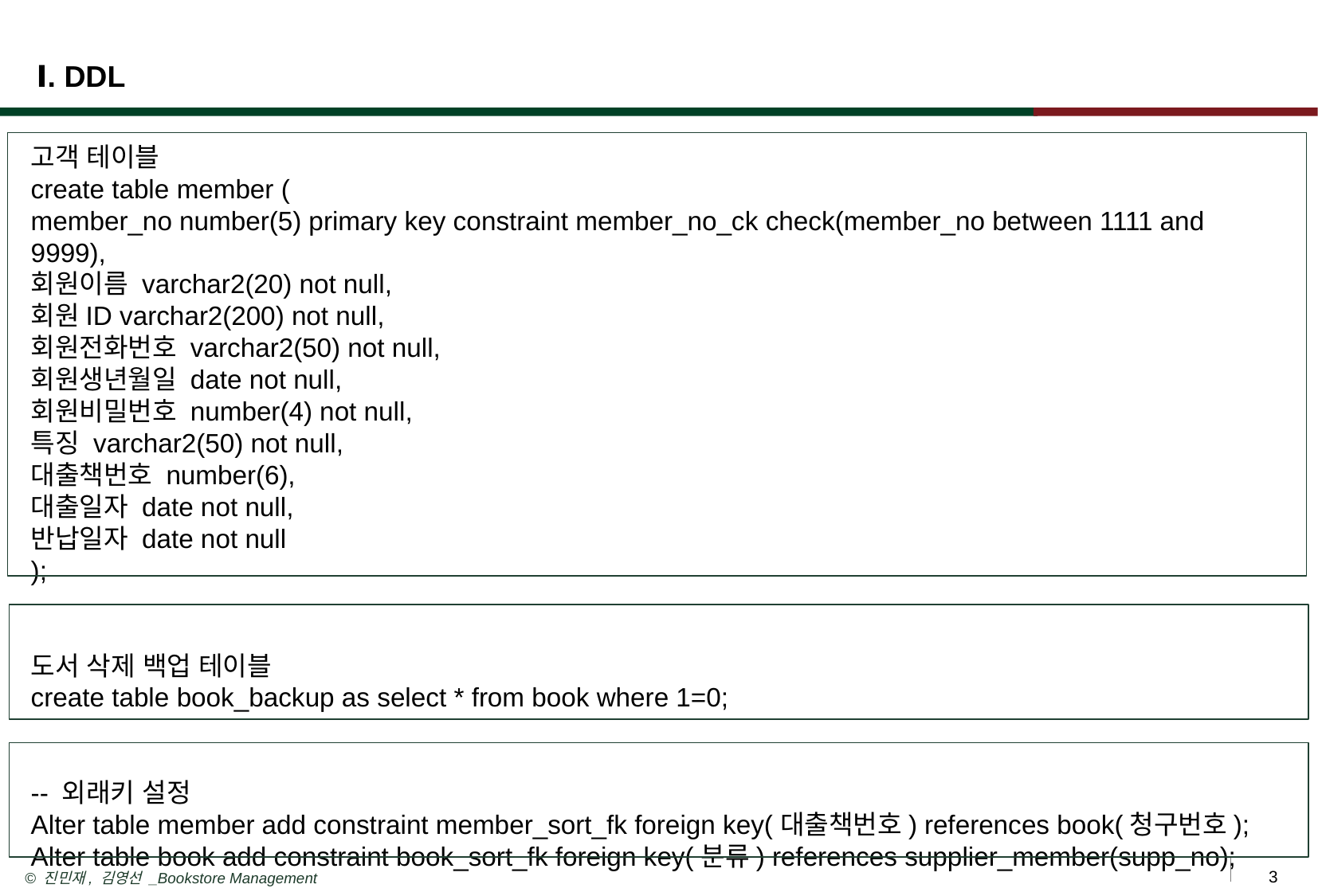

# Ⅰ. DDL

고객 테이블
create table member (
member_no number(5) primary key constraint member_no_ck check(member_no between 1111 and 9999),
회원이름 varchar2(20) not null,
회원ID varchar2(200) not null,
회원전화번호 varchar2(50) not null,
회원생년월일 date not null,
회원비밀번호 number(4) not null,
특징 varchar2(50) not null,
대출책번호 number(6),
대출일자 date not null,
반납일자 date not null
);

도서 삭제 백업 테이블
create table book_backup as select * from book where 1=0;

-- 외래키 설정
Alter table member add constraint member_sort_fk foreign key(대출책번호) references book(청구번호);
Alter table book add constraint book_sort_fk foreign key(분류) references supplier_member(supp_no);

3